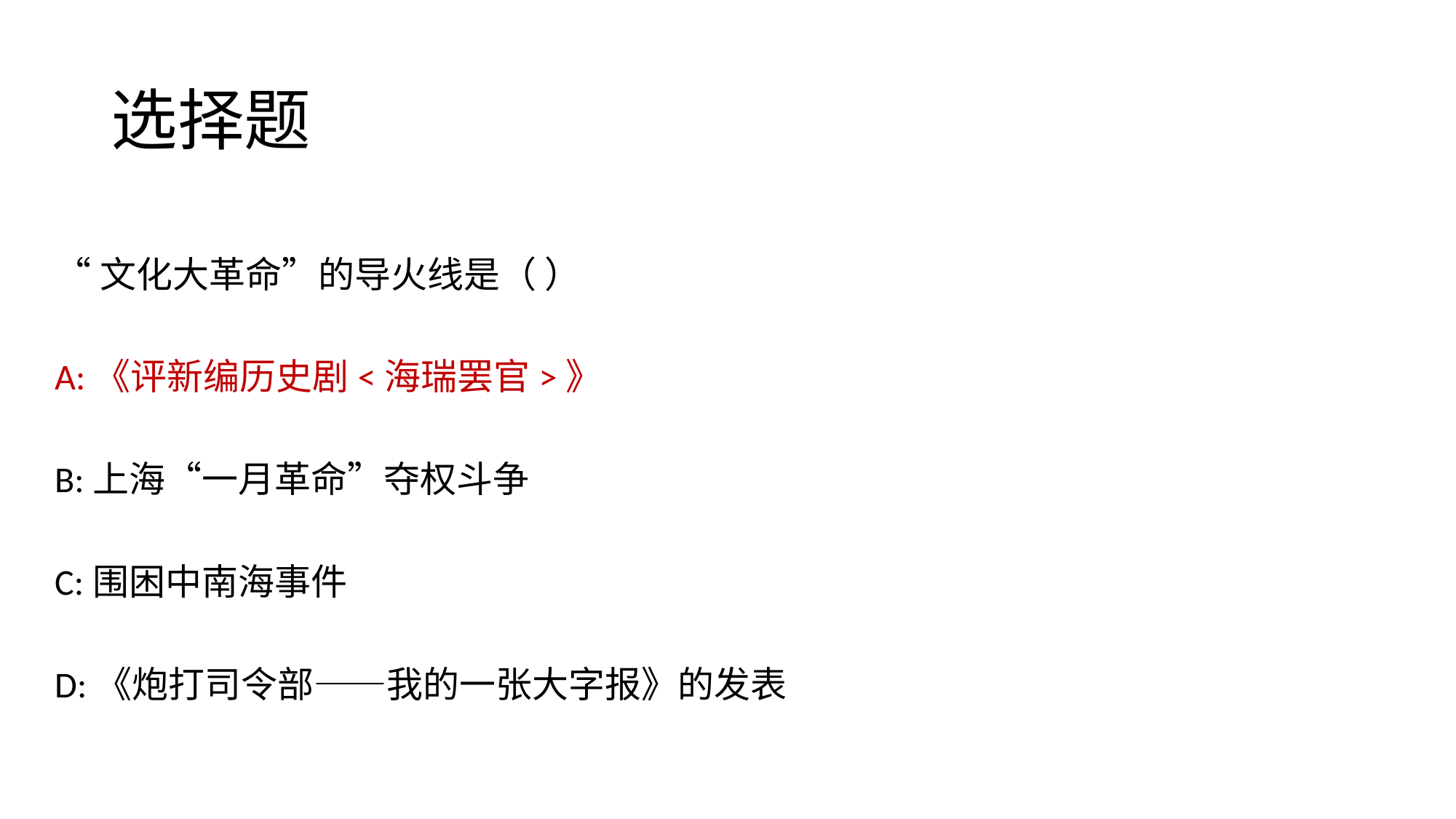

# 选择题
“文化大革命”的导火线是（ ）
A:《评新编历史剧<海瑞罢官>》
B:上海“一月革命”夺权斗争
C:围困中南海事件
D:《炮打司令部——我的一张大字报》的发表